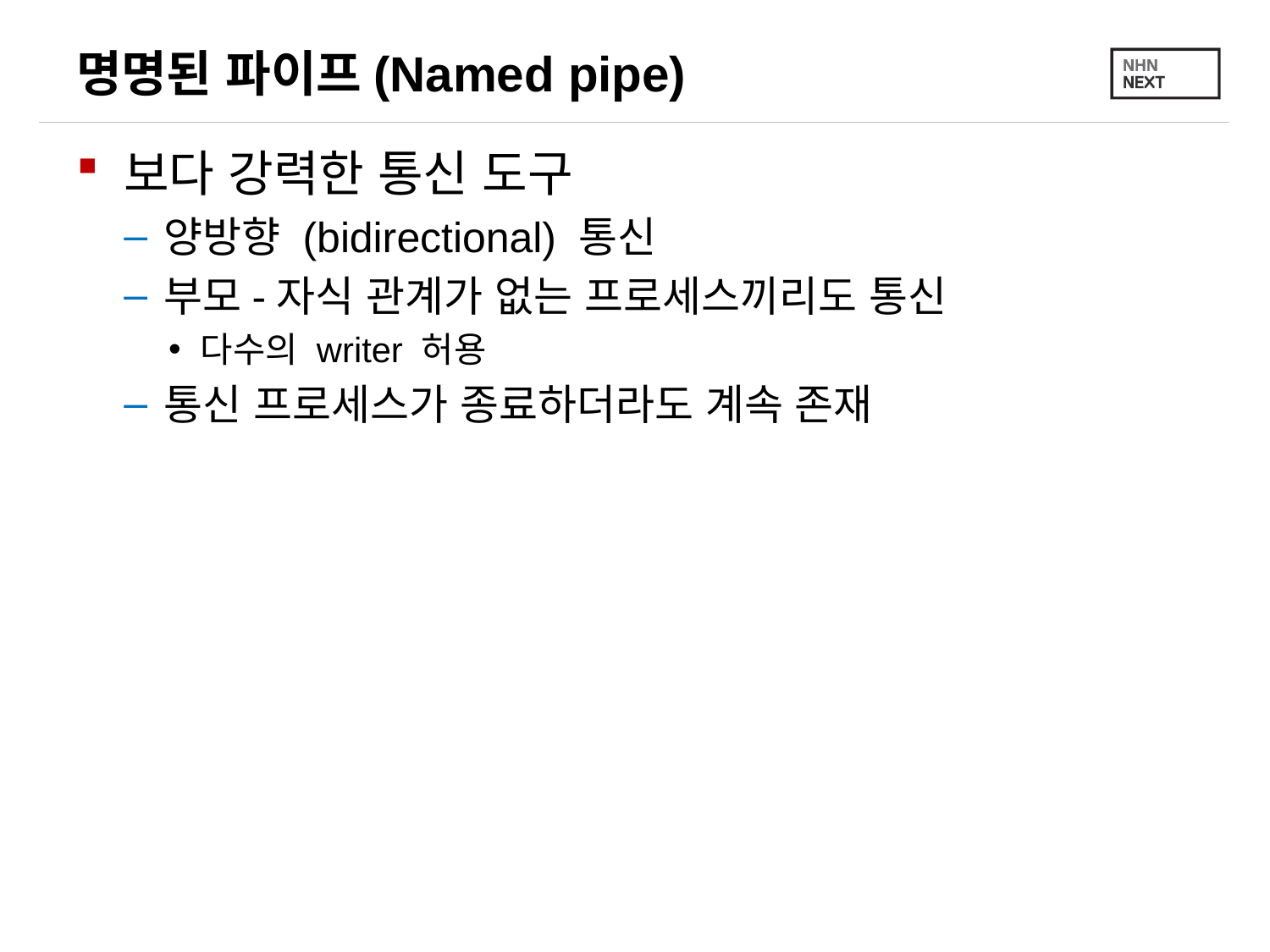

# 명명된 파이프(Named pipe)
보다 강력한 통신 도구
양방향 (bidirectional) 통신
부모-자식 관계가 없는 프로세스끼리도 통신
다수의 writer 허용
통신 프로세스가 종료하더라도 계속 존재